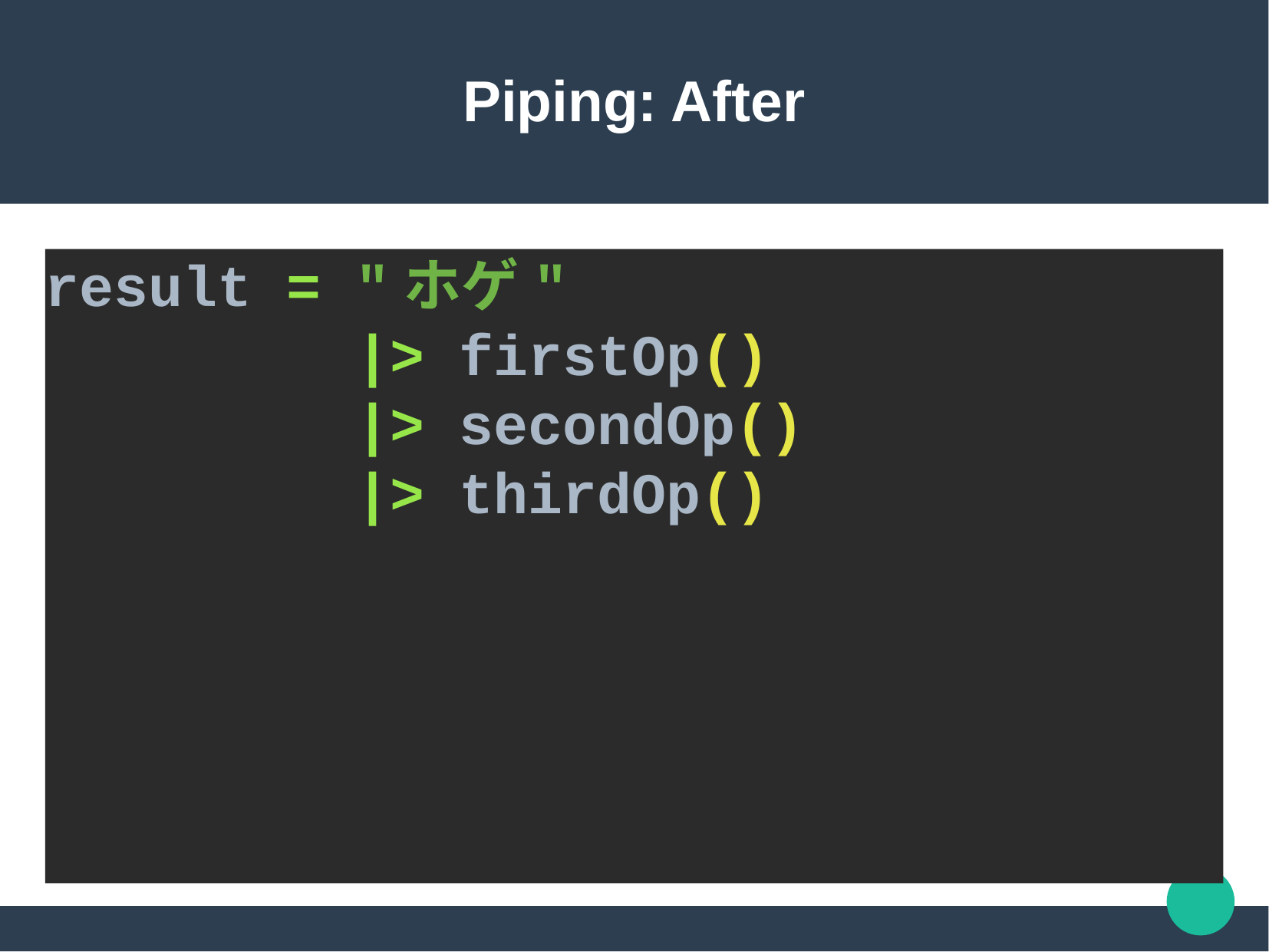

Piping: After
result = "ホゲ"
         |> firstOp()
         |> secondOp()
         |> thirdOp()